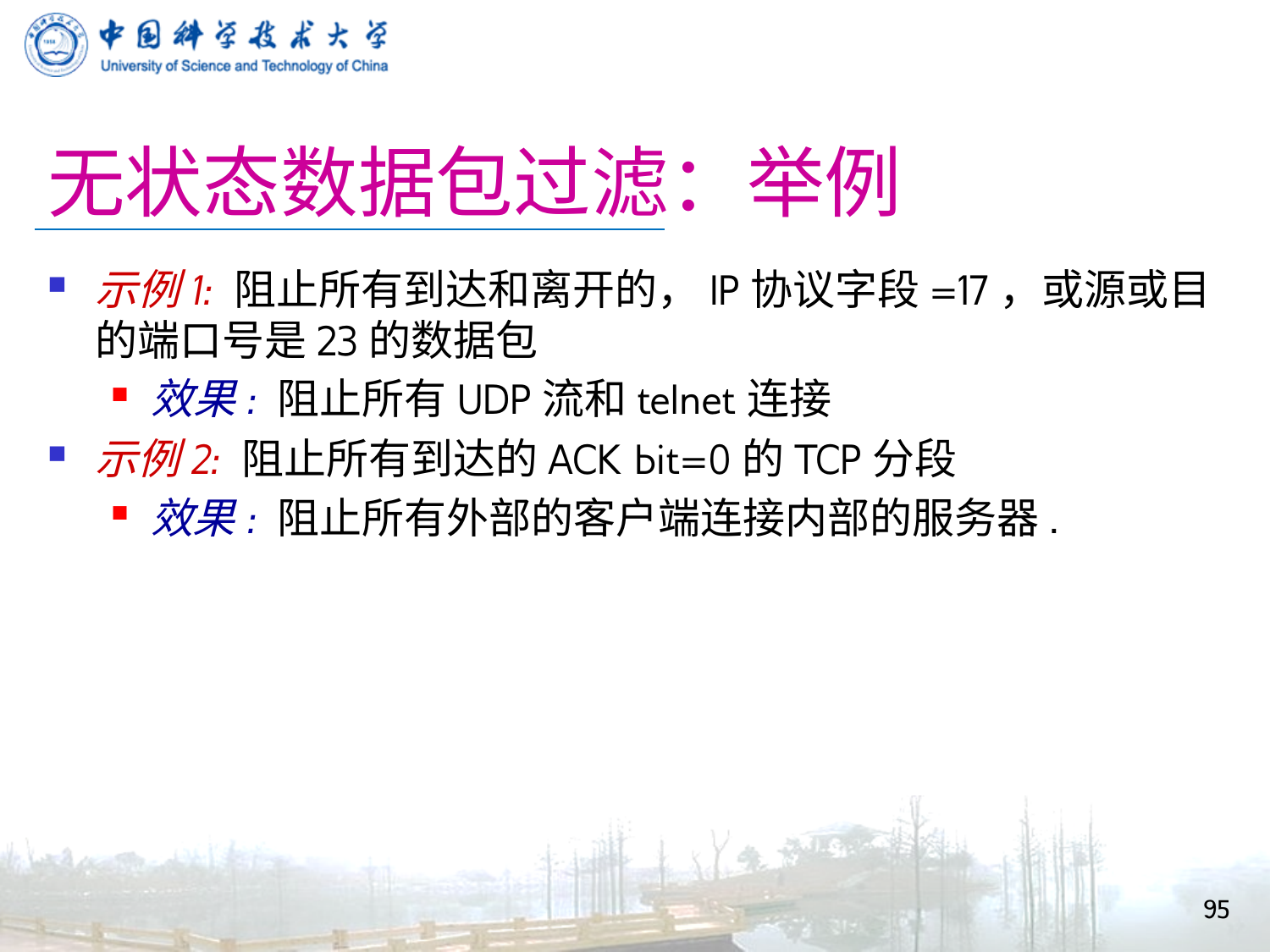

# 无状态数据包过滤：举例
示例1: 阻止所有到达和离开的，IP协议字段=17，或源或目的端口号是23的数据包
效果: 阻止所有UDP流和telnet连接
示例2: 阻止所有到达的ACK bit=0的TCP分段
效果: 阻止所有外部的客户端连接内部的服务器.

95